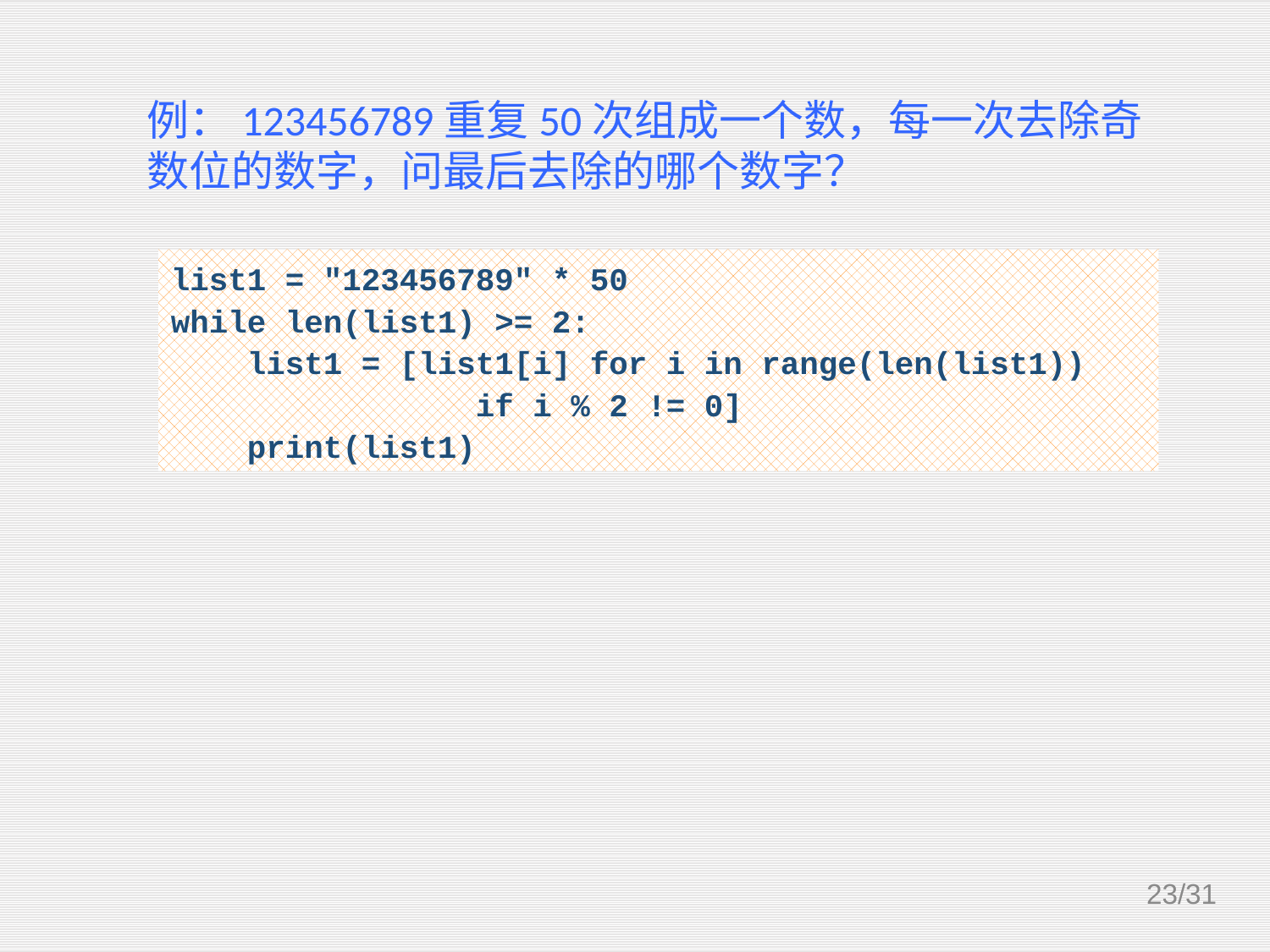

例：123456789重复50次组成一个数，每一次去除奇数位的数字，问最后去除的哪个数字？
list1 = "123456789" * 50
while len(list1) >= 2:
    list1 = [list1[i] for i in range(len(list1))
                if i % 2 != 0]
    print(list1)